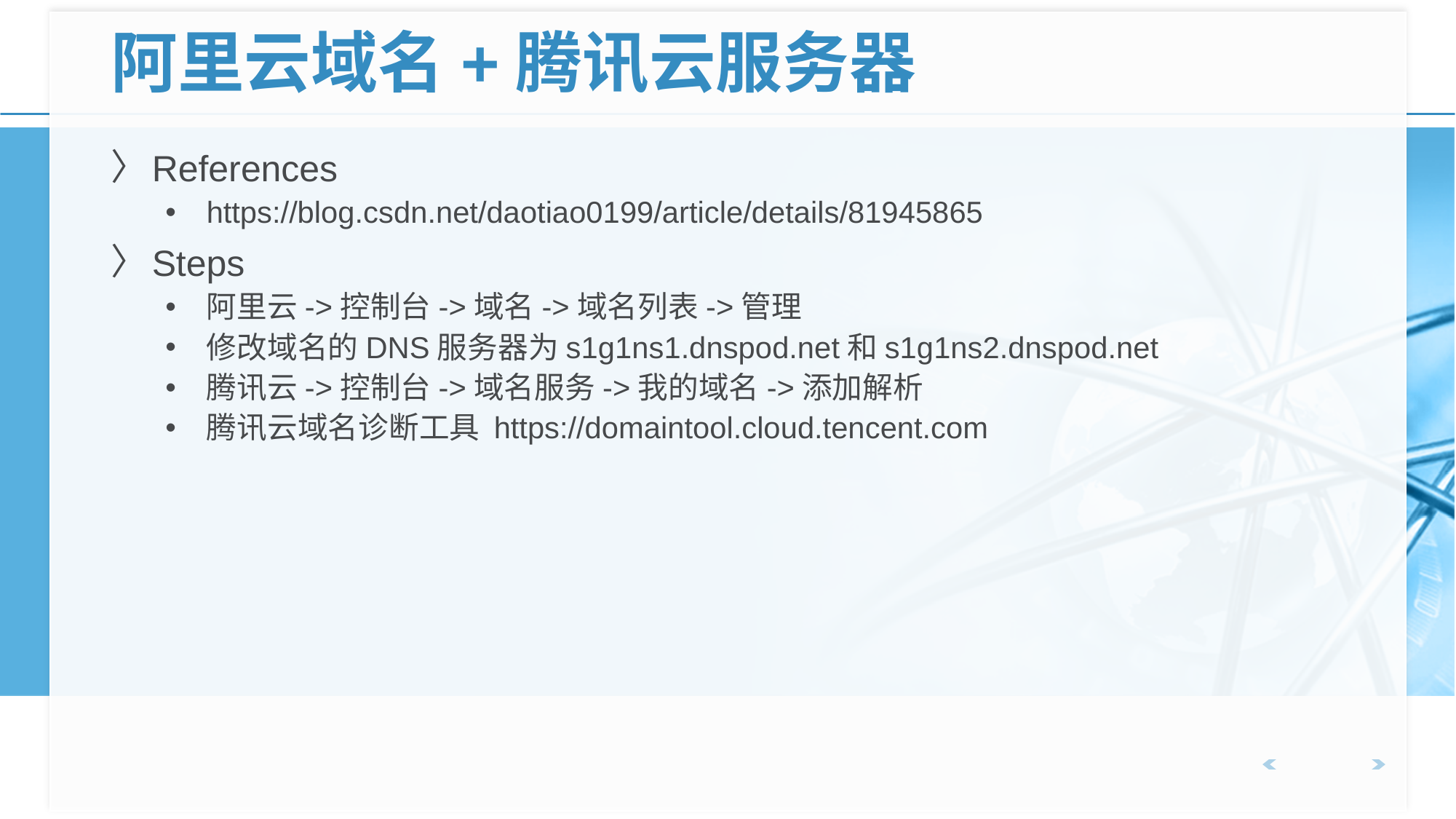

# 阿里云域名+腾讯云服务器
References
https://blog.csdn.net/daotiao0199/article/details/81945865
Steps
阿里云->控制台->域名->域名列表->管理
修改域名的DNS服务器为s1g1ns1.dnspod.net和s1g1ns2.dnspod.net
腾讯云->控制台->域名服务->我的域名->添加解析
腾讯云域名诊断工具 https://domaintool.cloud.tencent.com